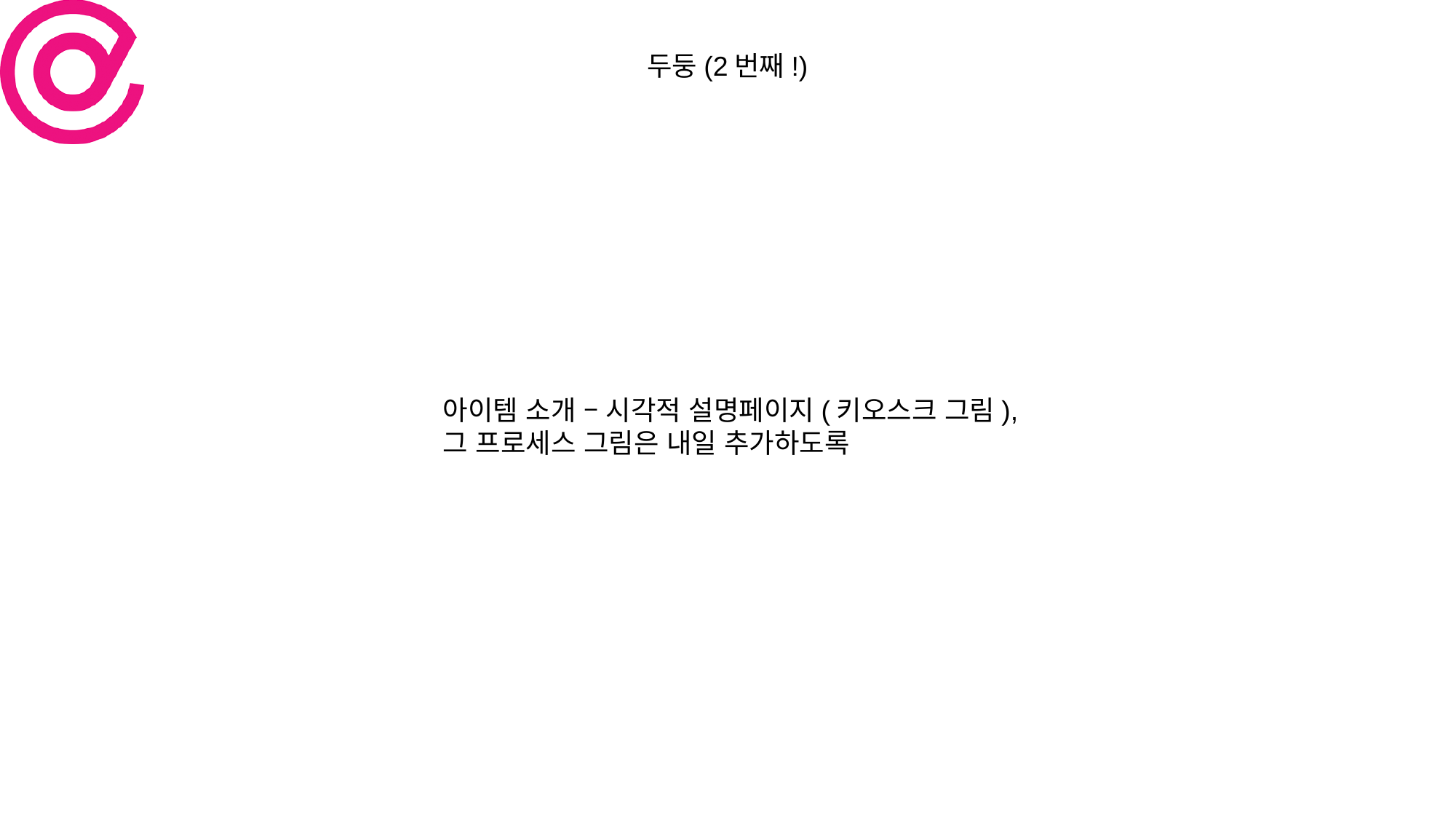

두둥(2번째!)
아이템 소개 – 시각적 설명페이지(키오스크 그림),
그 프로세스 그림은 내일 추가하도록